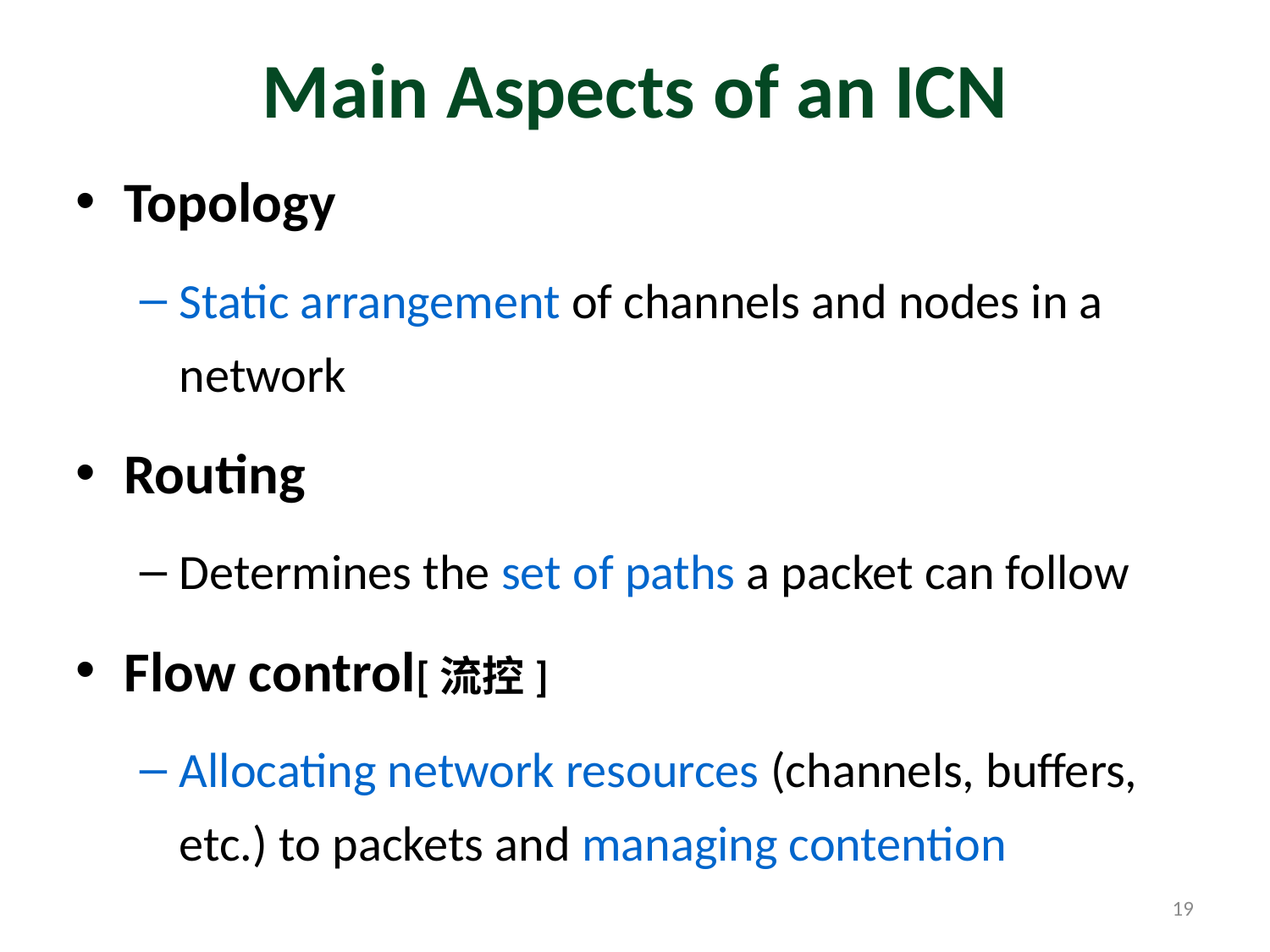

# Main Aspects of an ICN
Topology
Static arrangement of channels and nodes in a network
Routing
Determines the set of paths a packet can follow
Flow control[流控]
Allocating network resources (channels, buffers, etc.) to packets and managing contention
19